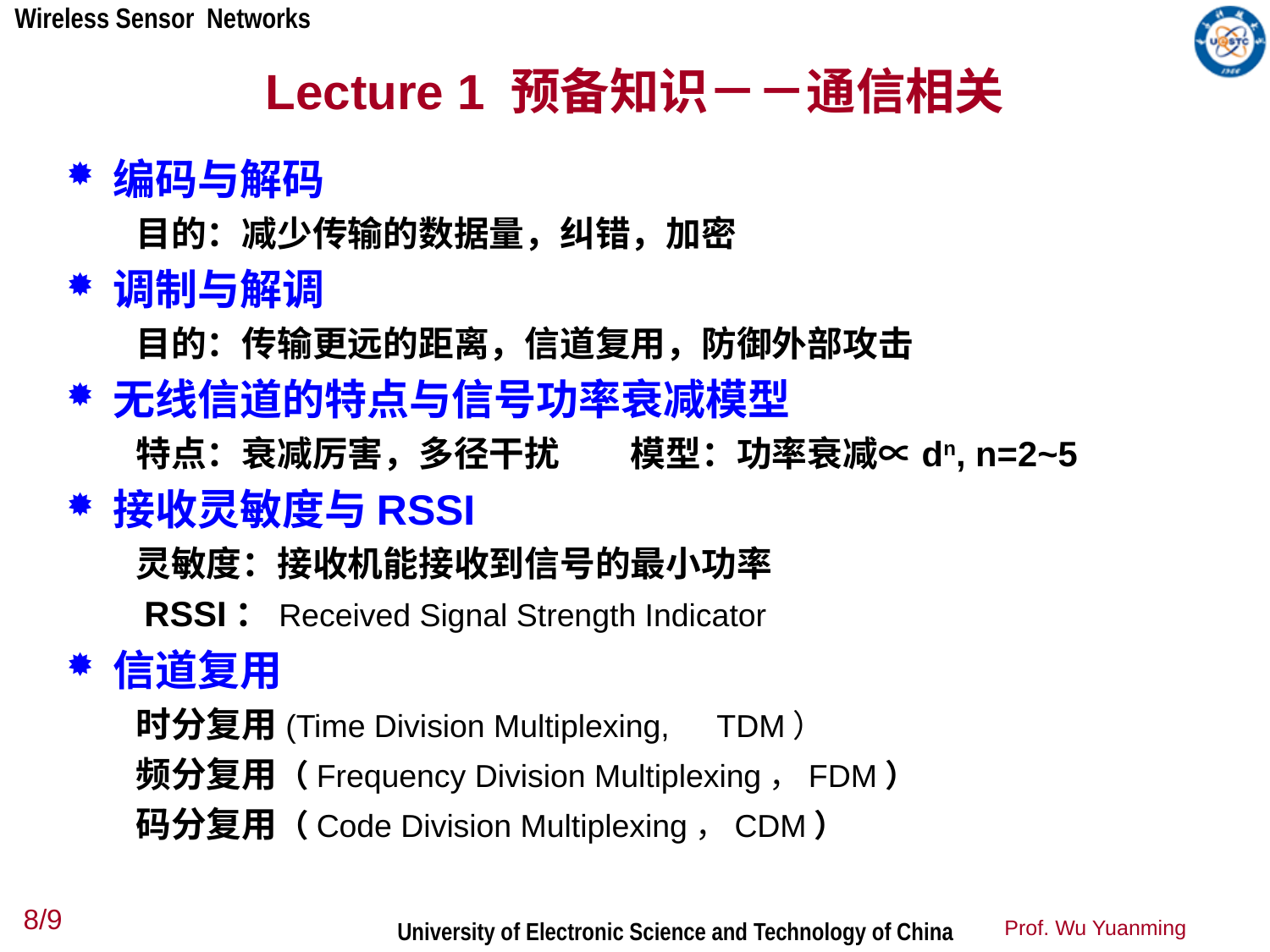

# Lecture 1 预备知识－－通信相关
编码与解码
　　目的：减少传输的数据量，纠错，加密
调制与解调
　　目的：传输更远的距离，信道复用，防御外部攻击
无线信道的特点与信号功率衰减模型
　　特点：衰减厉害，多径干扰　　模型：功率衰减∝dn, n=2~5
接收灵敏度与RSSI
　　灵敏度：接收机能接收到信号的最小功率
　　RSSI：Received Signal Strength Indicator
信道复用
　　时分复用(Time Division Multiplexing,　TDM）
　　频分复用（Frequency Division Multiplexing，FDM）
　　码分复用（Code Division Multiplexing，CDM）
8/9
Prof. Wu Yuanming